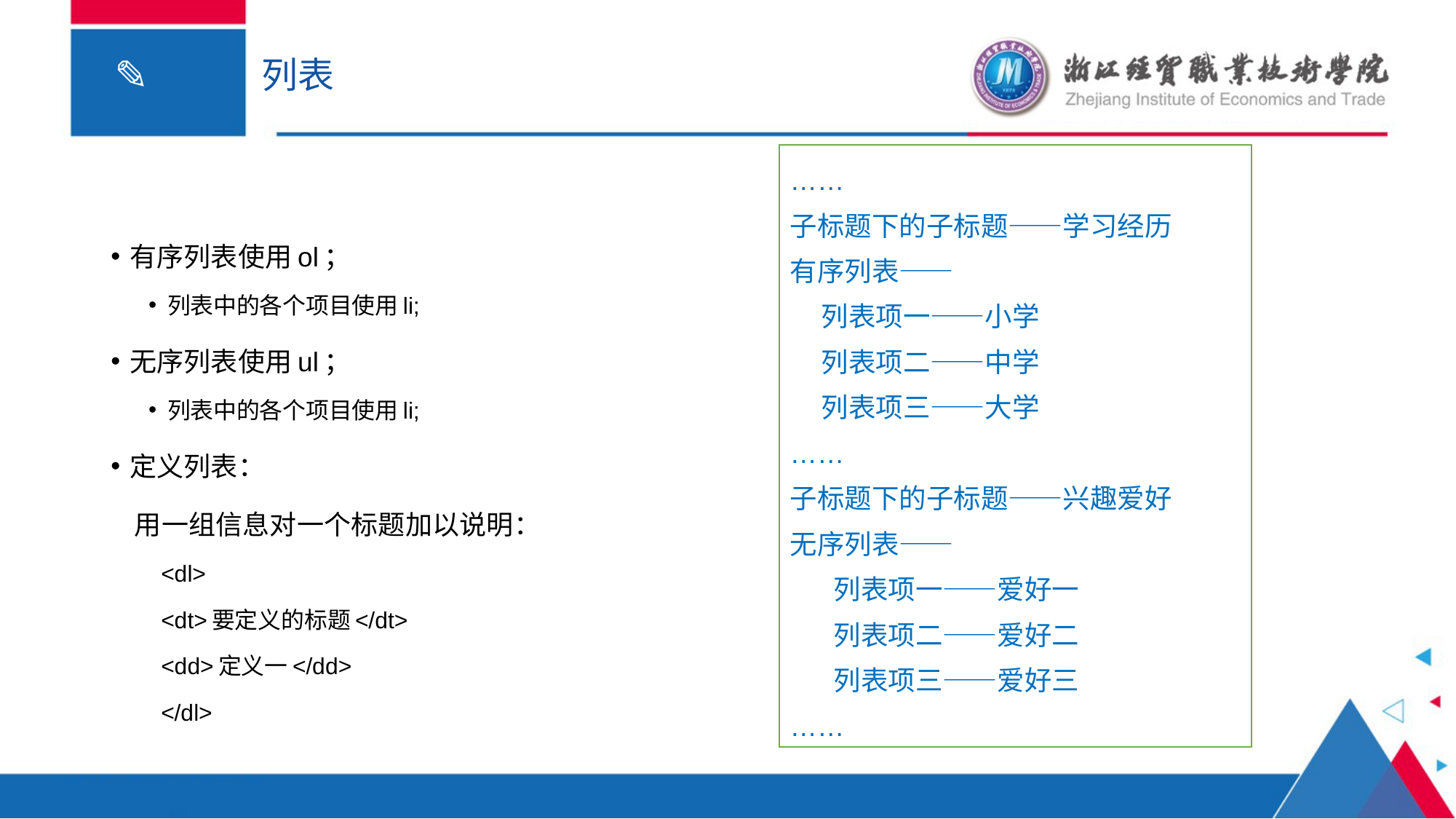

# 列表
……
子标题下的子标题——学习经历
有序列表——
    列表项一——小学
    列表项二——中学
    列表项三——大学
……
子标题下的子标题——兴趣爱好
无序列表——
      列表项一——爱好一
      列表项二——爱好二
      列表项三——爱好三
……
有序列表使用ol；
列表中的各个项目使用li;
无序列表使用ul；
列表中的各个项目使用li;
定义列表：
   用一组信息对一个标题加以说明：
<dl>
	<dt>要定义的标题</dt>
	<dd>定义一</dd>
</dl>